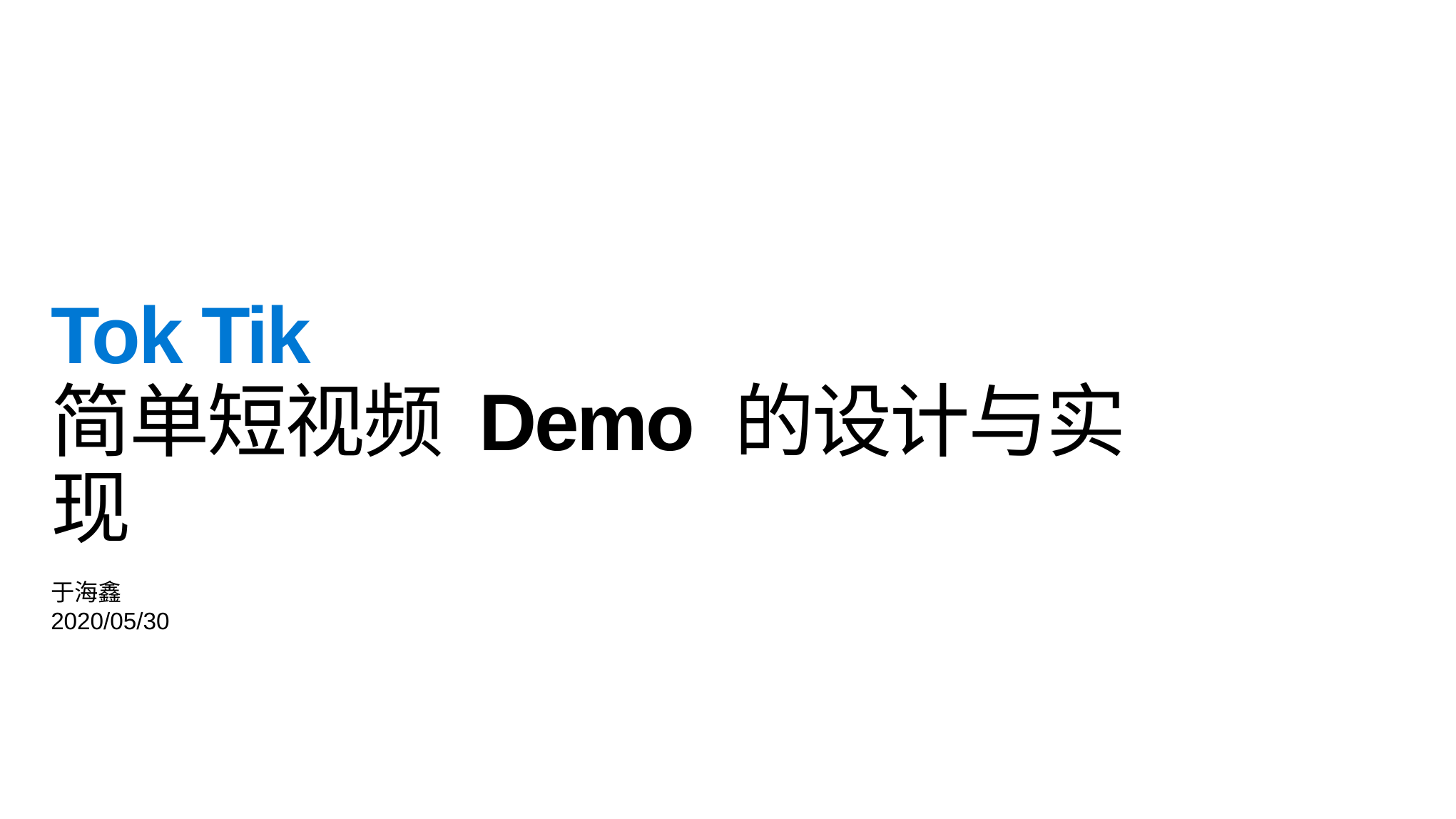

# Tok Tik 简单短视频 Demo 的设计与实现
于海鑫
2020/05/30